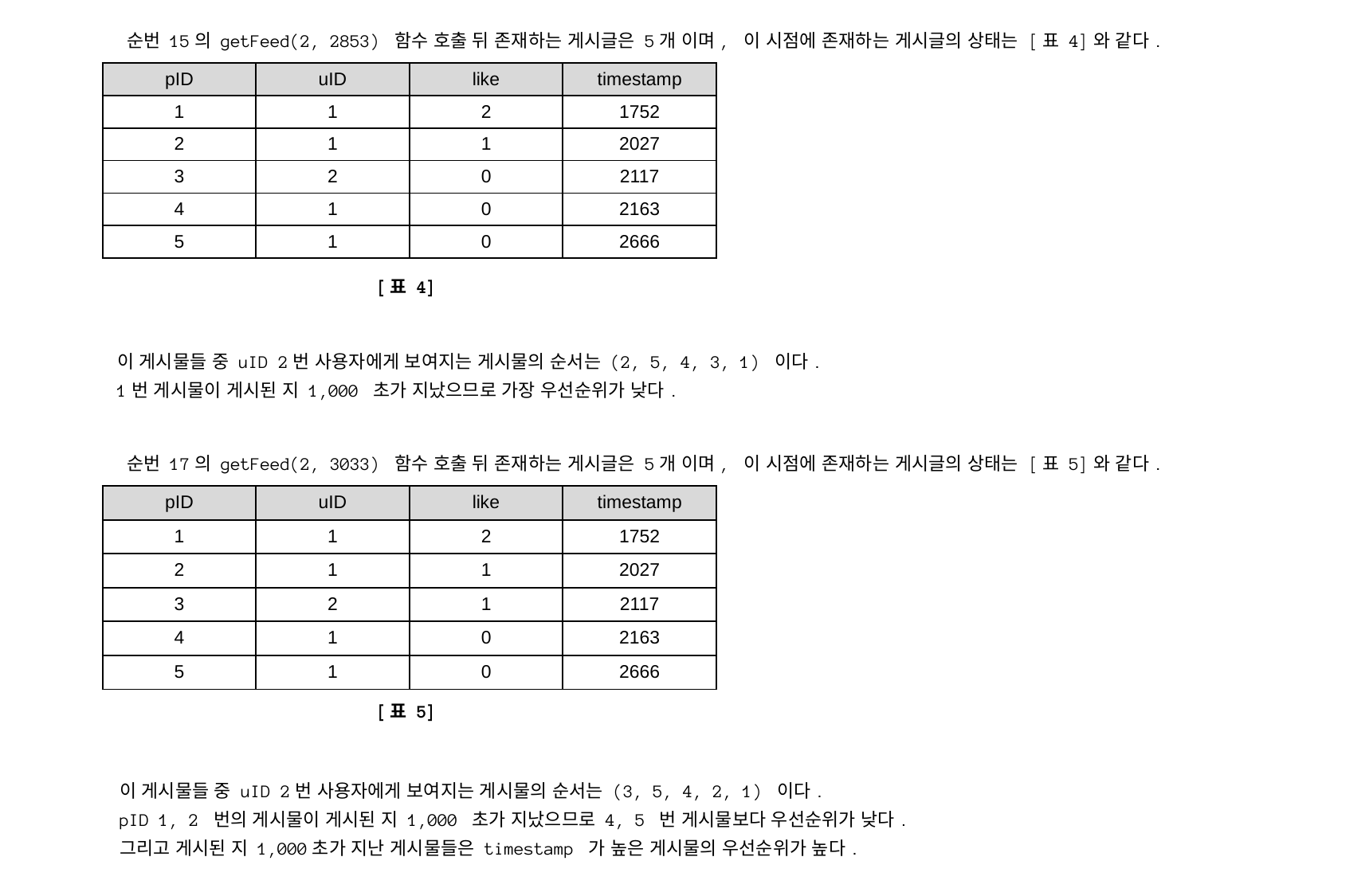

순번 15의 getFeed(2, 2853) 함수 호출 뒤 존재하는 게시글은 5개 이며, 이 시점에 존재하는 게시글의 상태는 [표 4]와 같다.
| pID | uID | like | timestamp |
| --- | --- | --- | --- |
| 1 | 1 | 2 | 1752 |
| 2 | 1 | 1 | 2027 |
| 3 | 2 | 0 | 2117 |
| 4 | 1 | 0 | 2163 |
| 5 | 1 | 0 | 2666 |
[표 4]
이 게시물들 중 uID 2번 사용자에게 보여지는 게시물의 순서는 (2, 5, 4, 3, 1) 이다.
1번 게시물이 게시된 지 1,000 초가 지났으므로 가장 우선순위가 낮다.
순번 17의 getFeed(2, 3033) 함수 호출 뒤 존재하는 게시글은 5개 이며, 이 시점에 존재하는 게시글의 상태는 [표 5]와 같다.
| pID | uID | like | timestamp |
| --- | --- | --- | --- |
| 1 | 1 | 2 | 1752 |
| 2 | 1 | 1 | 2027 |
| 3 | 2 | 1 | 2117 |
| 4 | 1 | 0 | 2163 |
| 5 | 1 | 0 | 2666 |
[표 5]
이 게시물들 중 uID 2번 사용자에게 보여지는 게시물의 순서는 (3, 5, 4, 2, 1) 이다.
pID 1, 2 번의 게시물이 게시된 지 1,000 초가 지났으므로 4, 5 번 게시물보다 우선순위가 낮다.
그리고 게시된 지 1,000초가 지난 게시물들은 timestamp 가 높은 게시물의 우선순위가 높다.